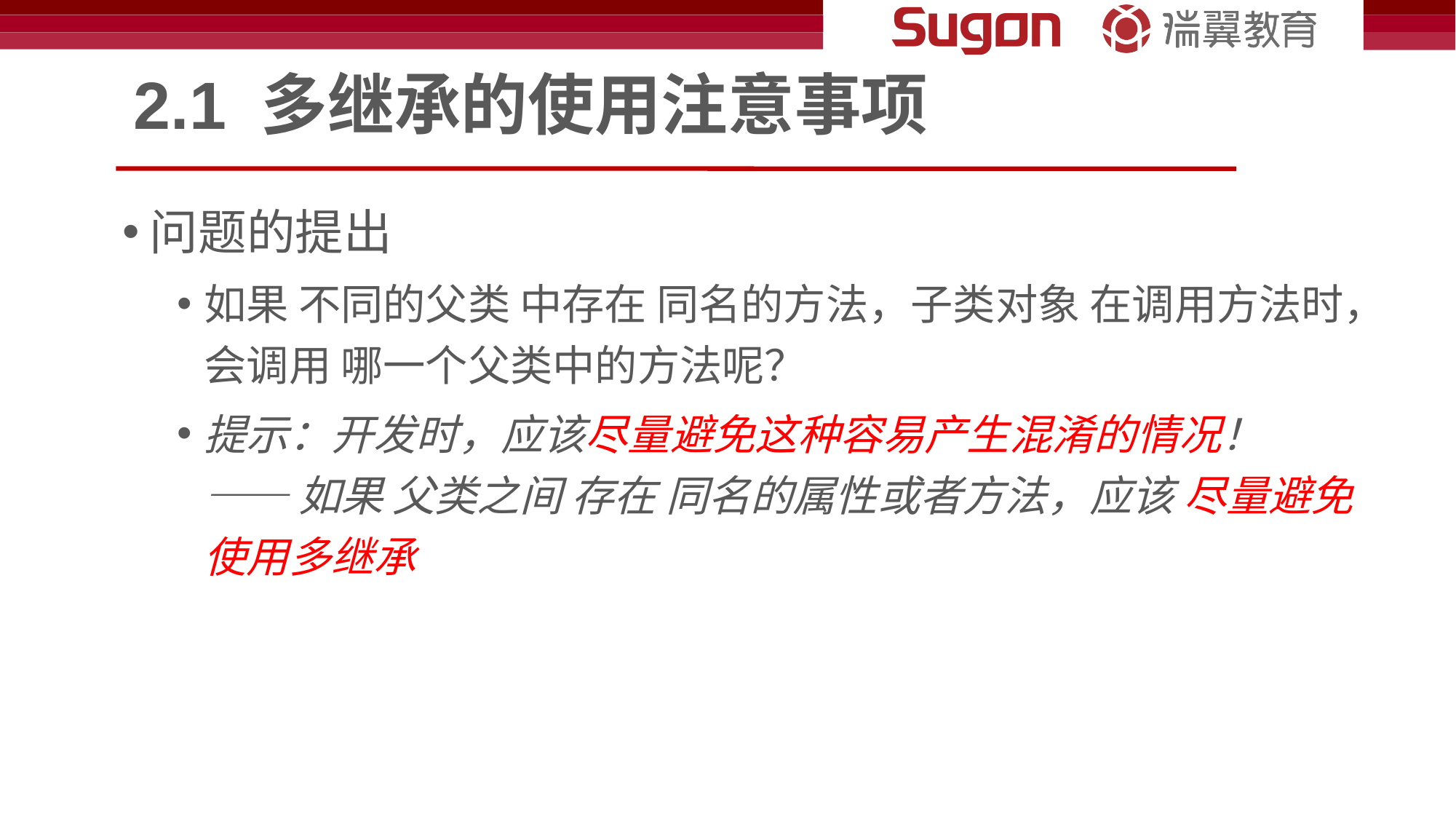

# 2.1 多继承的使用注意事项
问题的提出
如果 不同的父类 中存在 同名的方法，子类对象 在调用方法时，会调用 哪一个父类中的方法呢？
提示：开发时，应该尽量避免这种容易产生混淆的情况！ —— 如果 父类之间 存在 同名的属性或者方法，应该 尽量避免 使用多继承